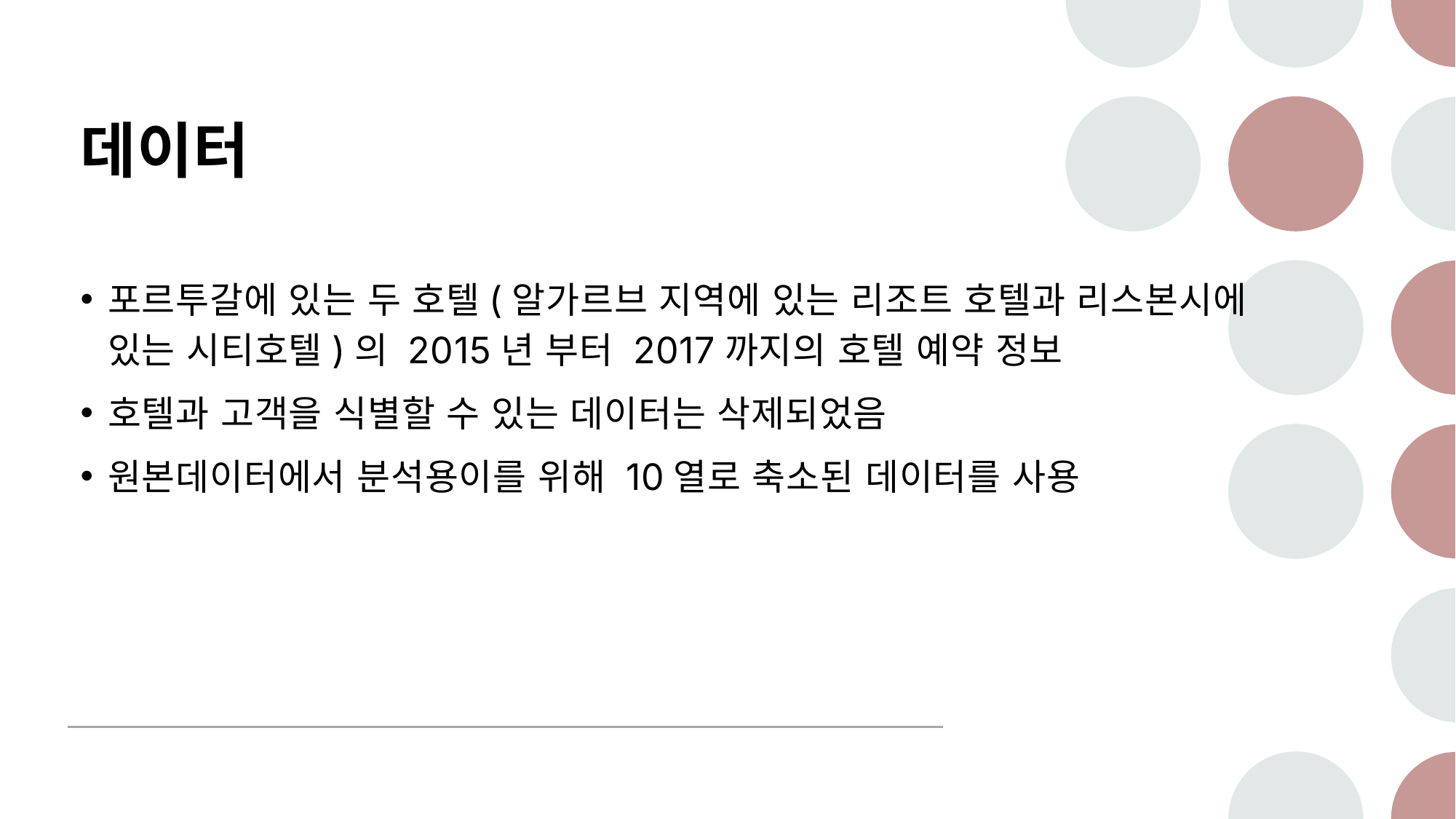

# 데이터
포르투갈에 있는 두 호텔(알가르브 지역에 있는 리조트 호텔과 리스본시에 있는 시티호텔)의 2015년 부터 2017까지의 호텔 예약 정보
호텔과 고객을 식별할 수 있는 데이터는 삭제되었음
원본데이터에서 분석용이를 위해 10열로 축소된 데이터를 사용